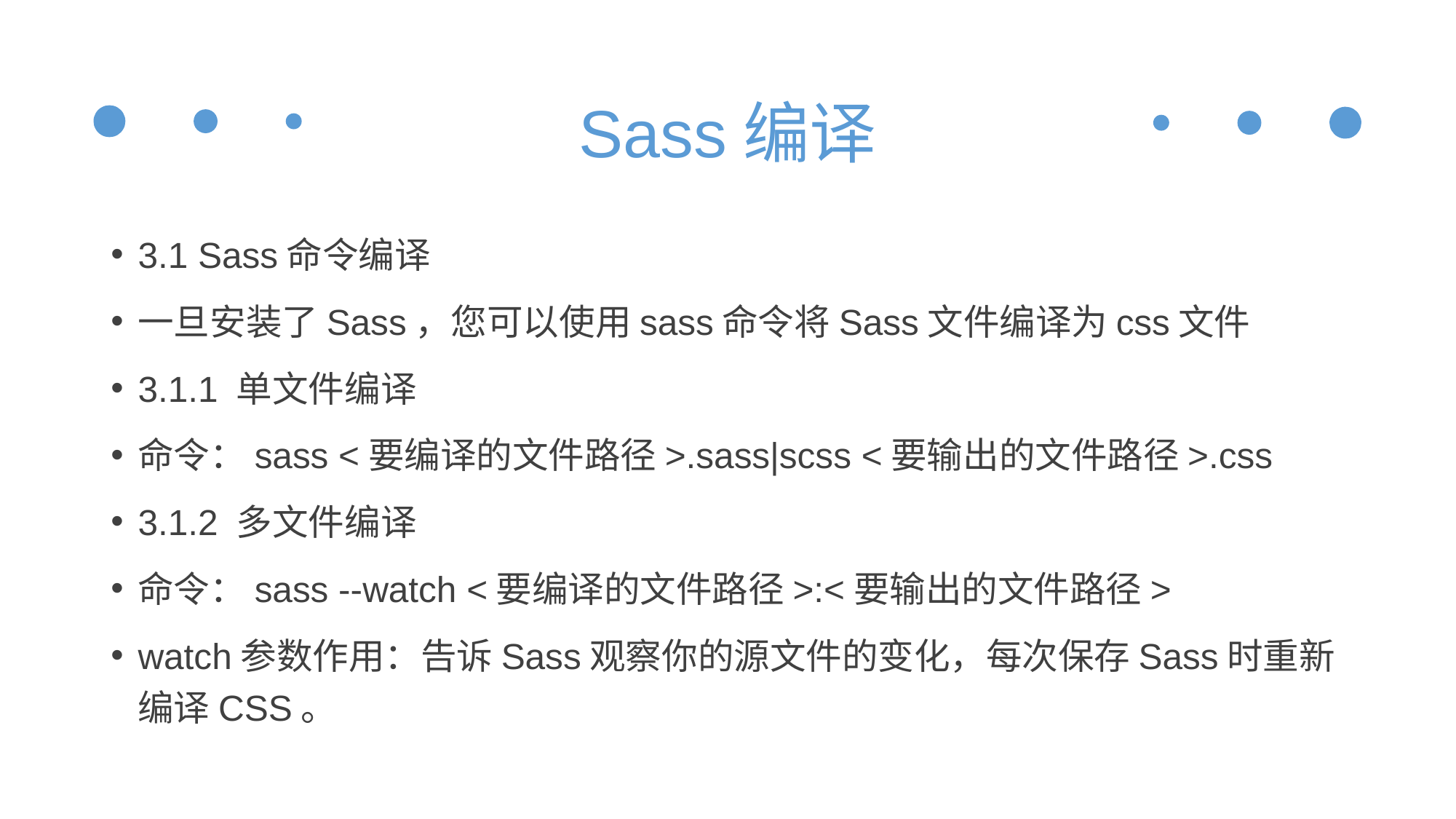

# Sass编译
3.1 Sass命令编译
一旦安装了Sass，您可以使用sass命令将Sass文件编译为css文件
3.1.1 单文件编译
命令：sass <要编译的文件路径>.sass|scss <要输出的文件路径>.css
3.1.2 多文件编译
命令：sass --watch <要编译的文件路径>:<要输出的文件路径>
watch参数作用：告诉Sass观察你的源文件的变化，每次保存Sass时重新编译CSS。